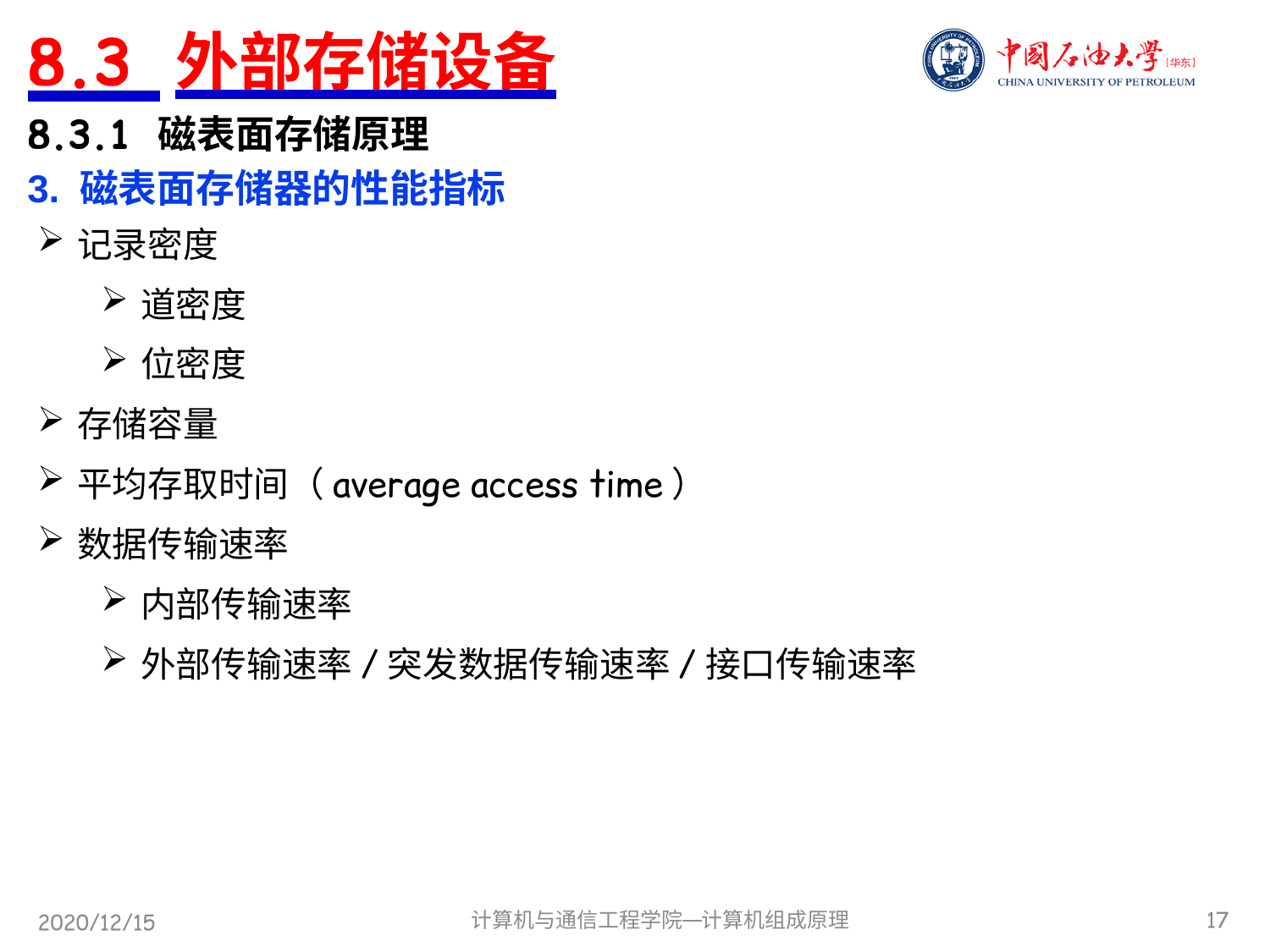

# 8.3 外部存储设备
8.3.1 磁表面存储原理
3. 磁表面存储器的性能指标
记录密度
道密度
位密度
存储容量
平均存取时间（average access time）
数据传输速率
内部传输速率
外部传输速率/突发数据传输速率/接口传输速率
计算机与通信工程学院—计算机组成原理
17
2020/12/15